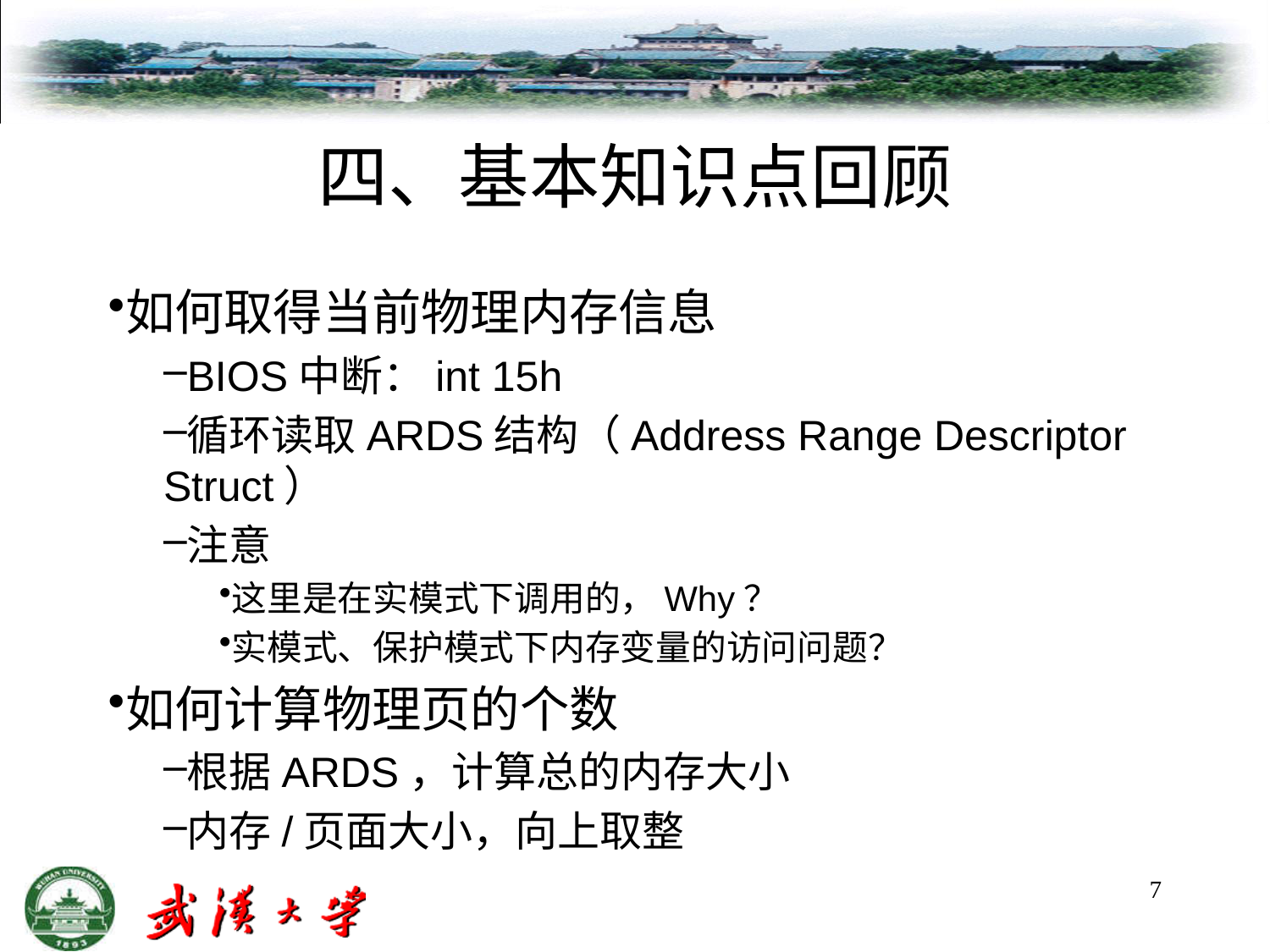

# 四、基本知识点回顾
如何取得当前物理内存信息
BIOS中断：int 15h
循环读取ARDS结构（Address Range Descriptor Struct）
注意
这里是在实模式下调用的，Why？
实模式、保护模式下内存变量的访问问题？
如何计算物理页的个数
根据ARDS，计算总的内存大小
内存/页面大小，向上取整
7